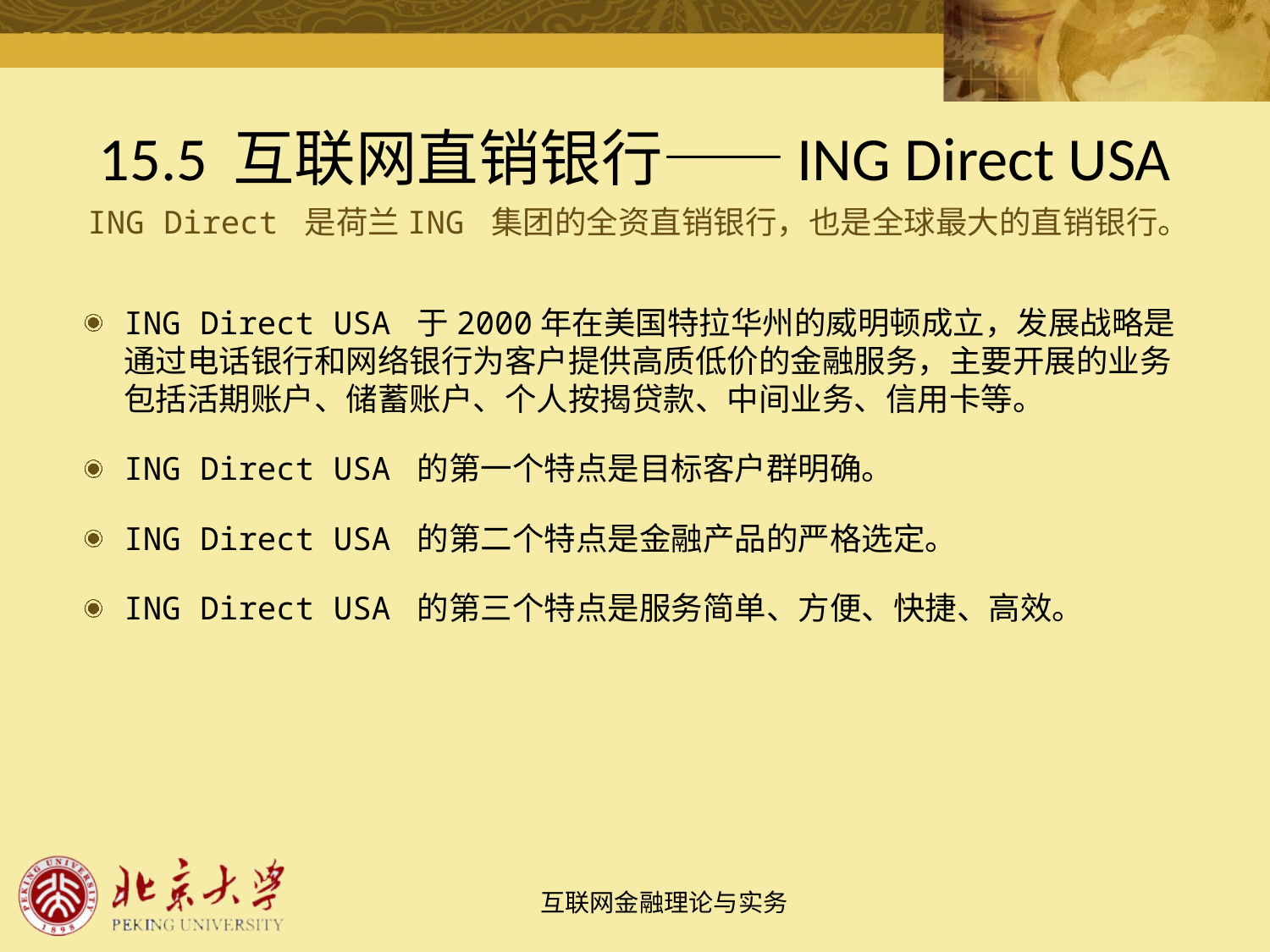

# 15.5 互联网直销银行——ING Direct USA
ING Direct 是荷兰ING 集团的全资直销银行，也是全球最大的直销银行。
ING Direct USA 于2000年在美国特拉华州的威明顿成立，发展战略是通过电话银行和网络银行为客户提供高质低价的金融服务，主要开展的业务包括活期账户、储蓄账户、个人按揭贷款、中间业务、信用卡等。
ING Direct USA 的第一个特点是目标客户群明确。
ING Direct USA 的第二个特点是金融产品的严格选定。
ING Direct USA 的第三个特点是服务简单、方便、快捷、高效。